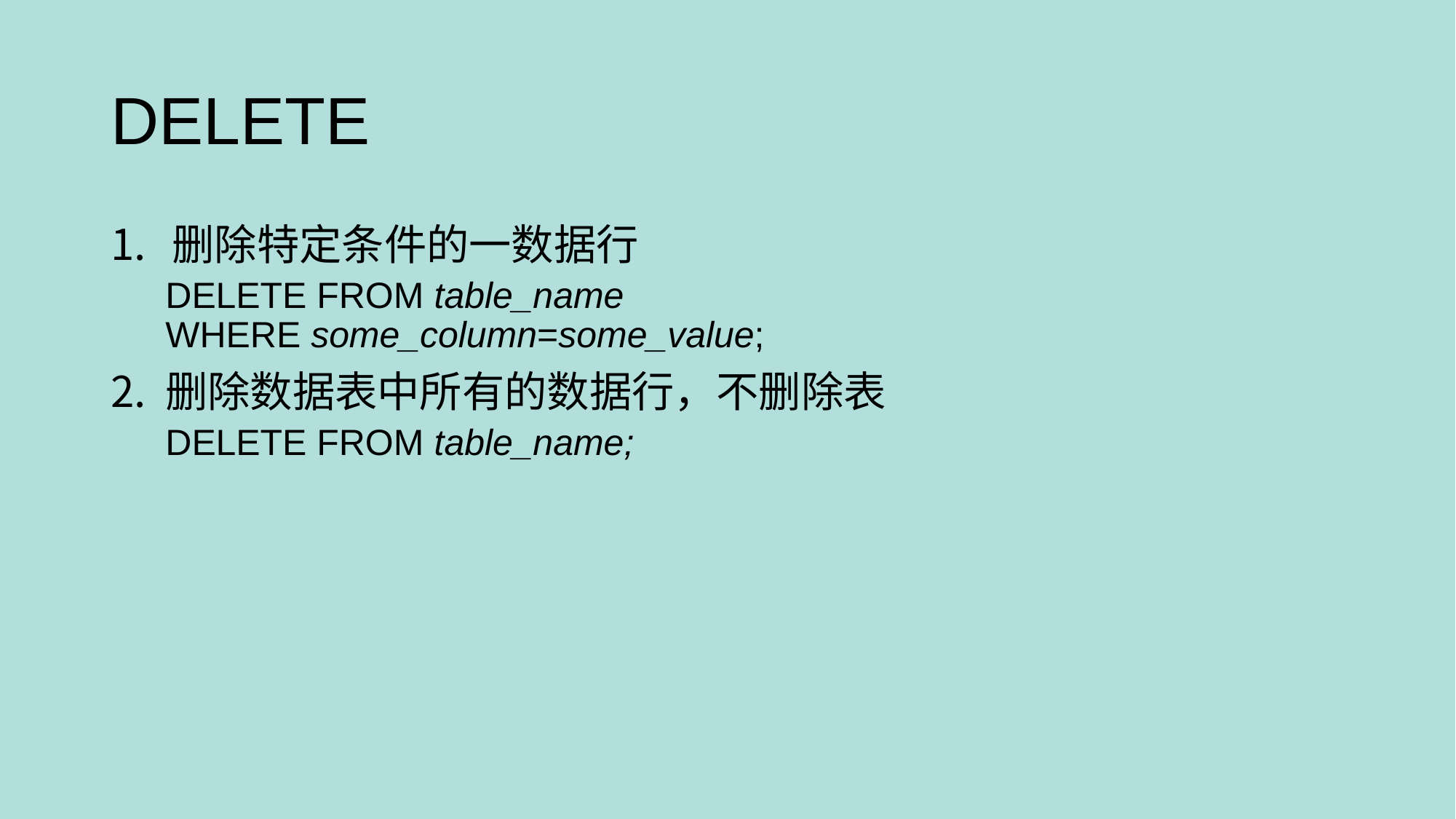

# DELETE
删除特定条件的一数据行
DELETE FROM table_name
WHERE some_column=some_value;
删除数据表中所有的数据行，不删除表
DELETE FROM table_name;